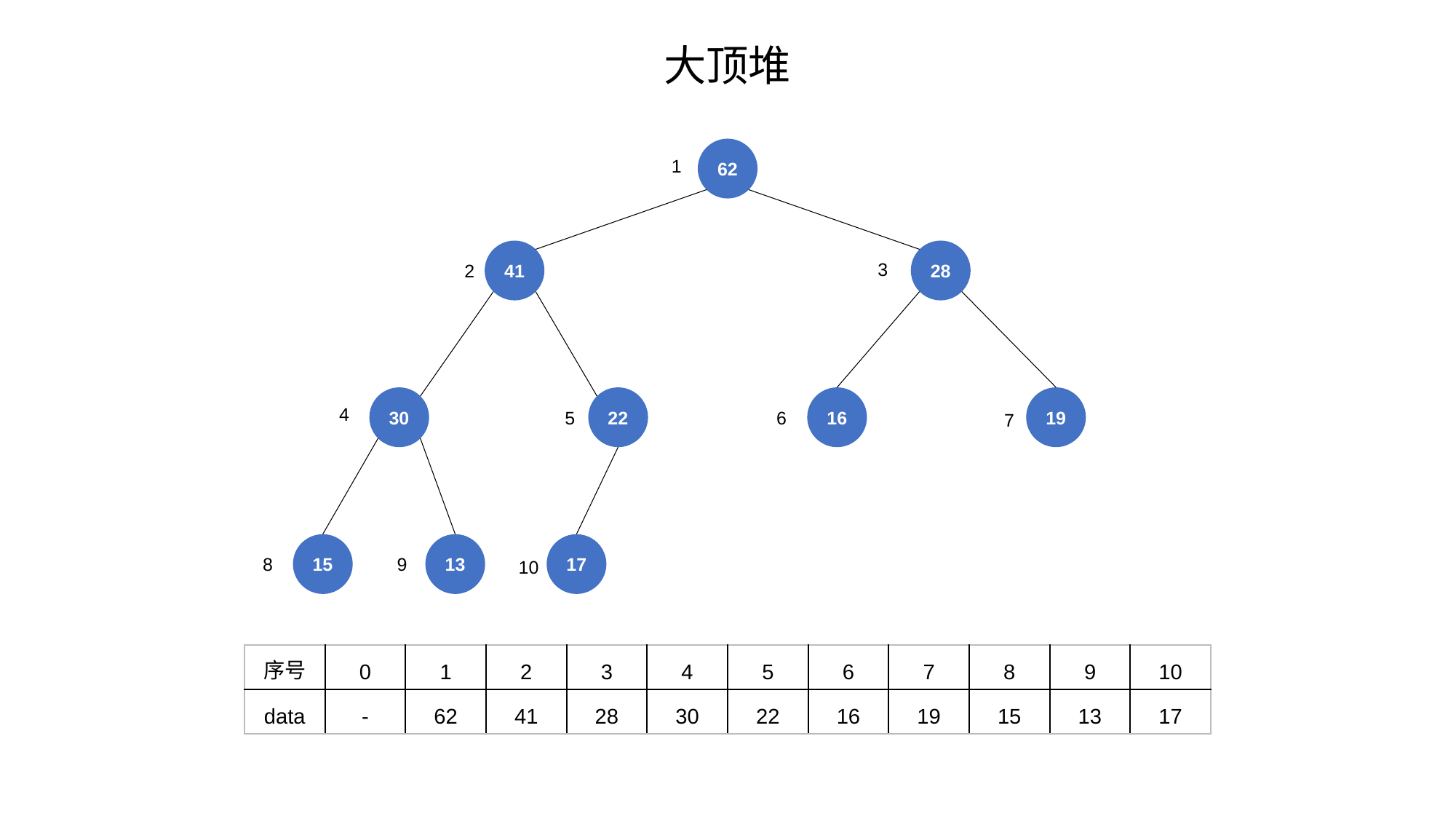

# 大顶堆
62
1
41
28
3
2
30
22
16
19
4
5
6
7
15
13
17
10
8
9
| 序号 | 0 | 1 | 2 | 3 | 4 | 5 | 6 | 7 | 8 | 9 | 10 |
| --- | --- | --- | --- | --- | --- | --- | --- | --- | --- | --- | --- |
| data | - | 62 | 41 | 28 | 30 | 22 | 16 | 19 | 15 | 13 | 17 |